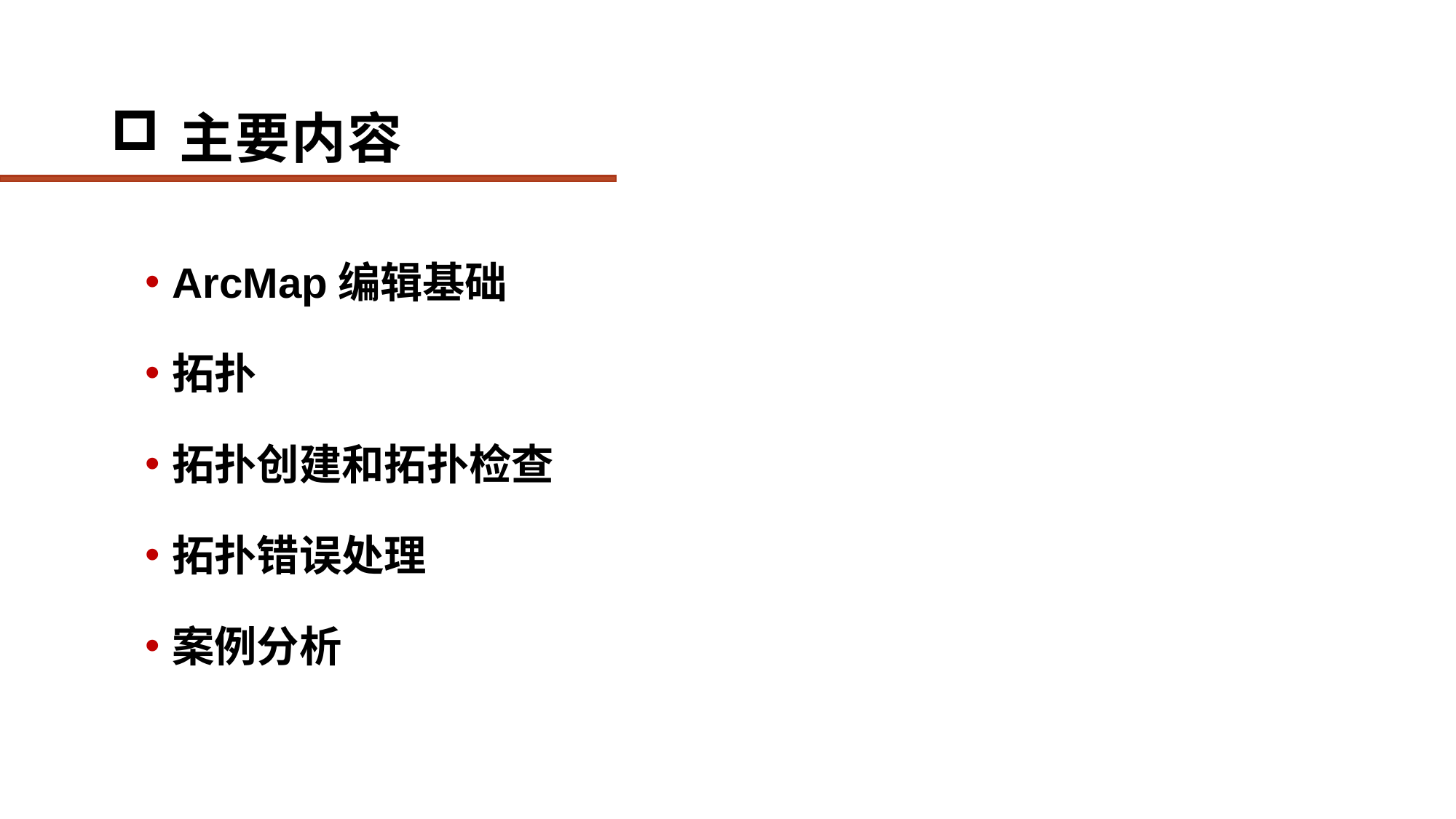

# 主要内容
ArcMap编辑基础
拓扑
拓扑创建和拓扑检查
拓扑错误处理
案例分析